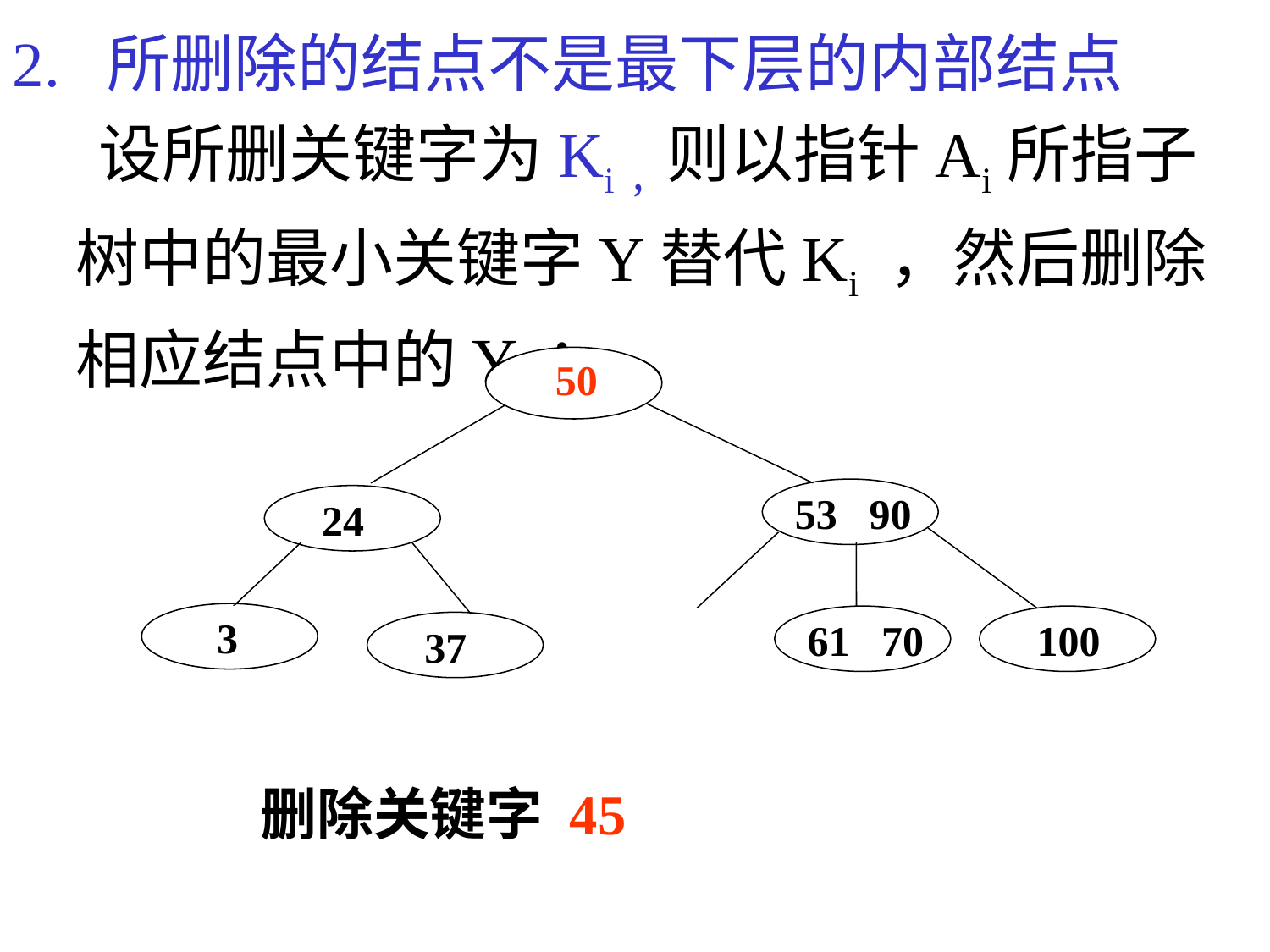

2.  所删除的结点不是最下层的内部结点
     设所删关键字为Ki，则以指针Ai所指子树中的最小关键字Y替代Ki ，然后删除相应结点中的Y ；
      50

45

53   90

24

61   70

100

3    12

37

50

    3

删除关键字 45